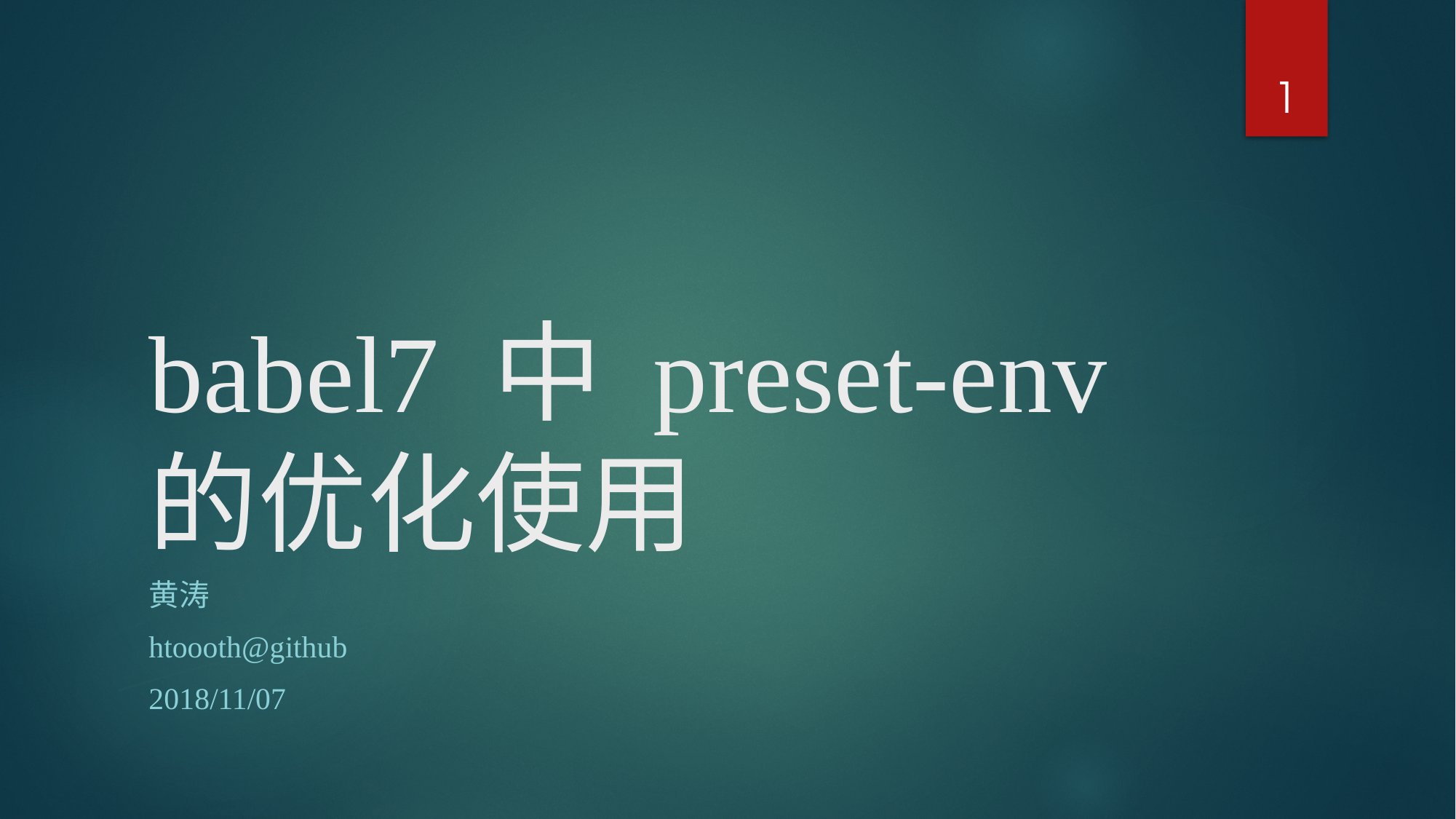

1
# babel7 中 preset-env 的优化使用
黄涛
htoooth@github
2018/11/07